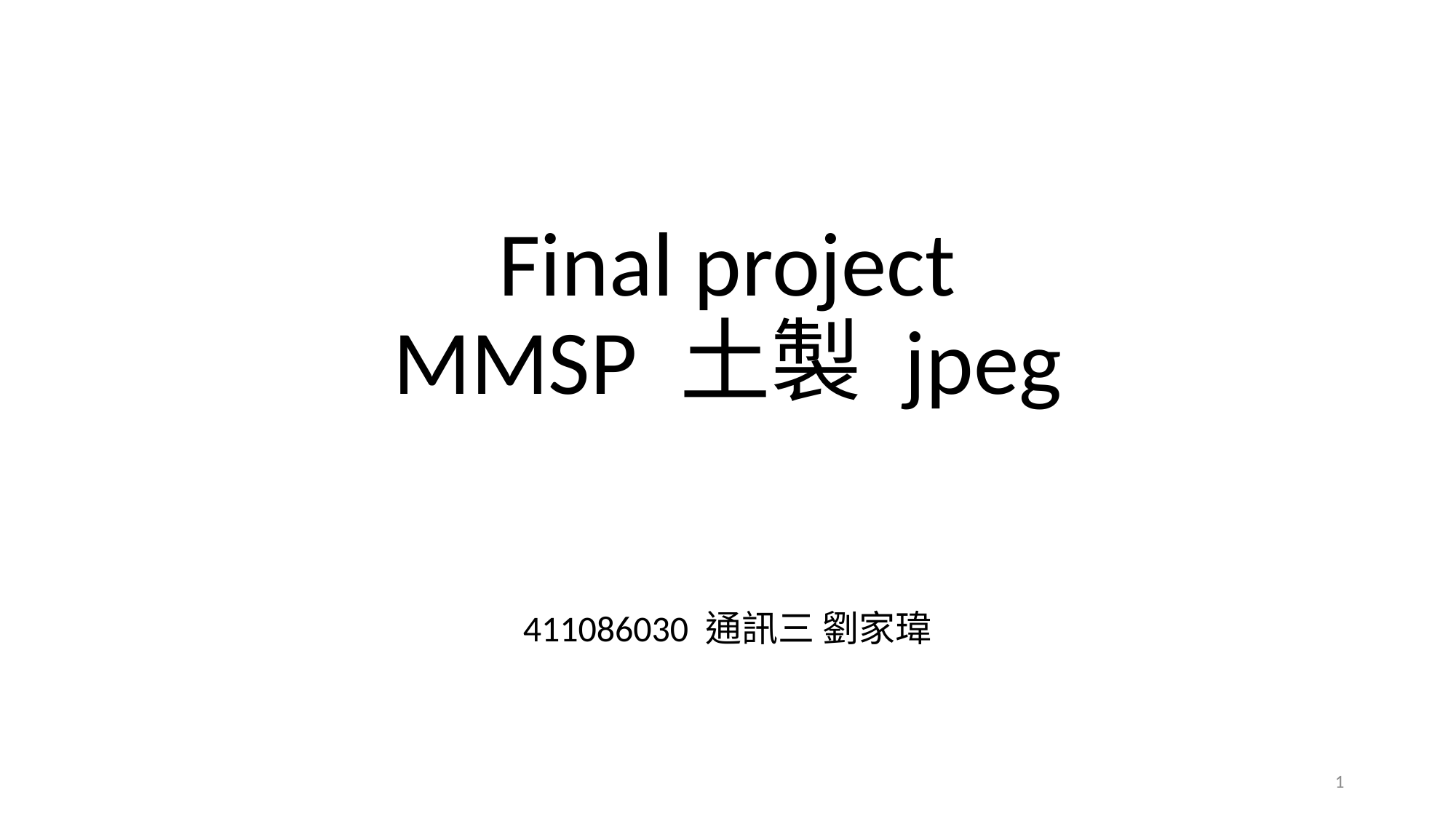

# Final project MMSP 土製 jpeg
411086030 通訊三 劉家瑋
1